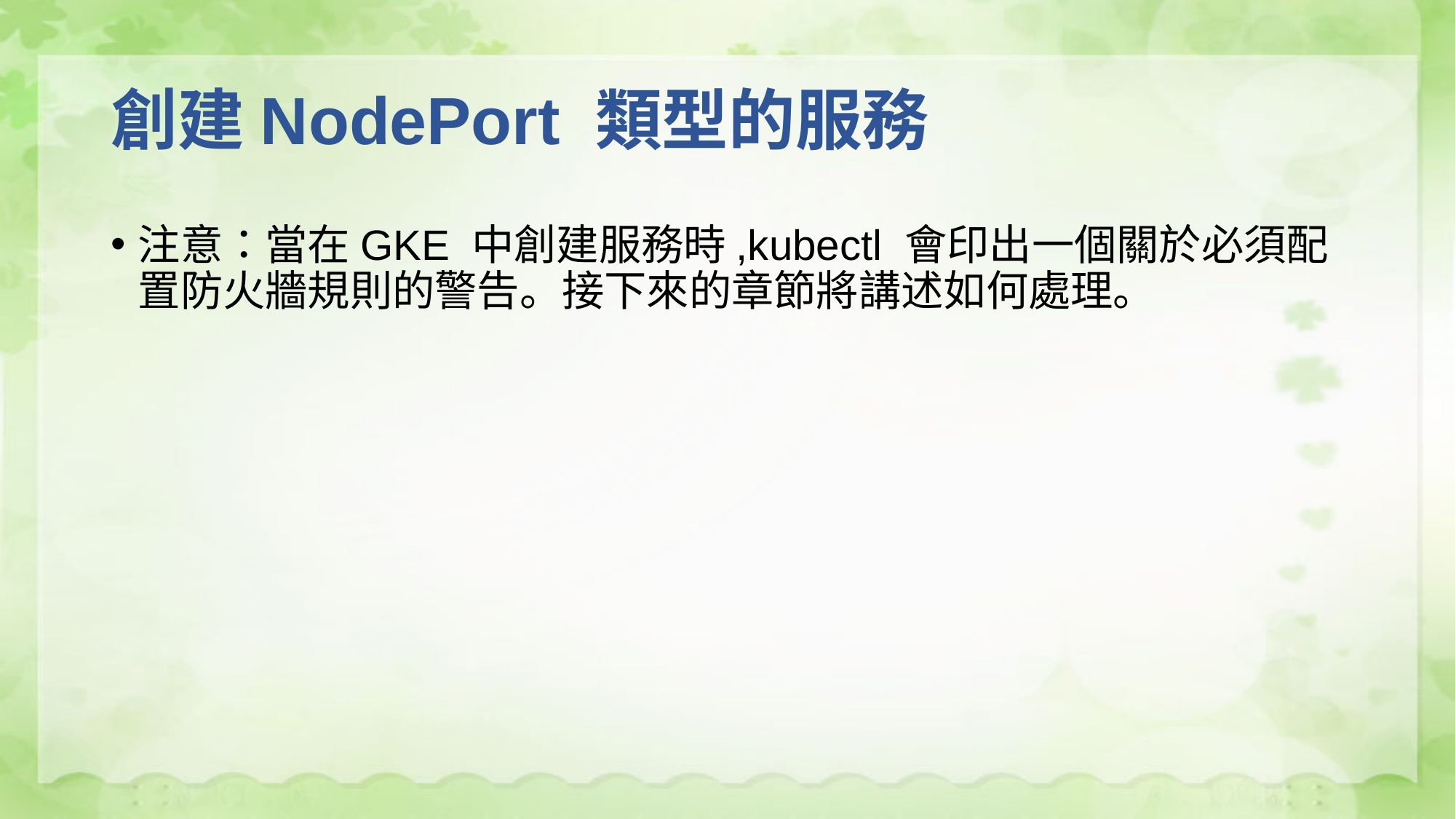

# 創建NodePort 類型的服務
注意：當在GKE 中創建服務時,kubectl 會印出一個關於必須配置防火牆規則的警告。接下來的章節將講述如何處理。